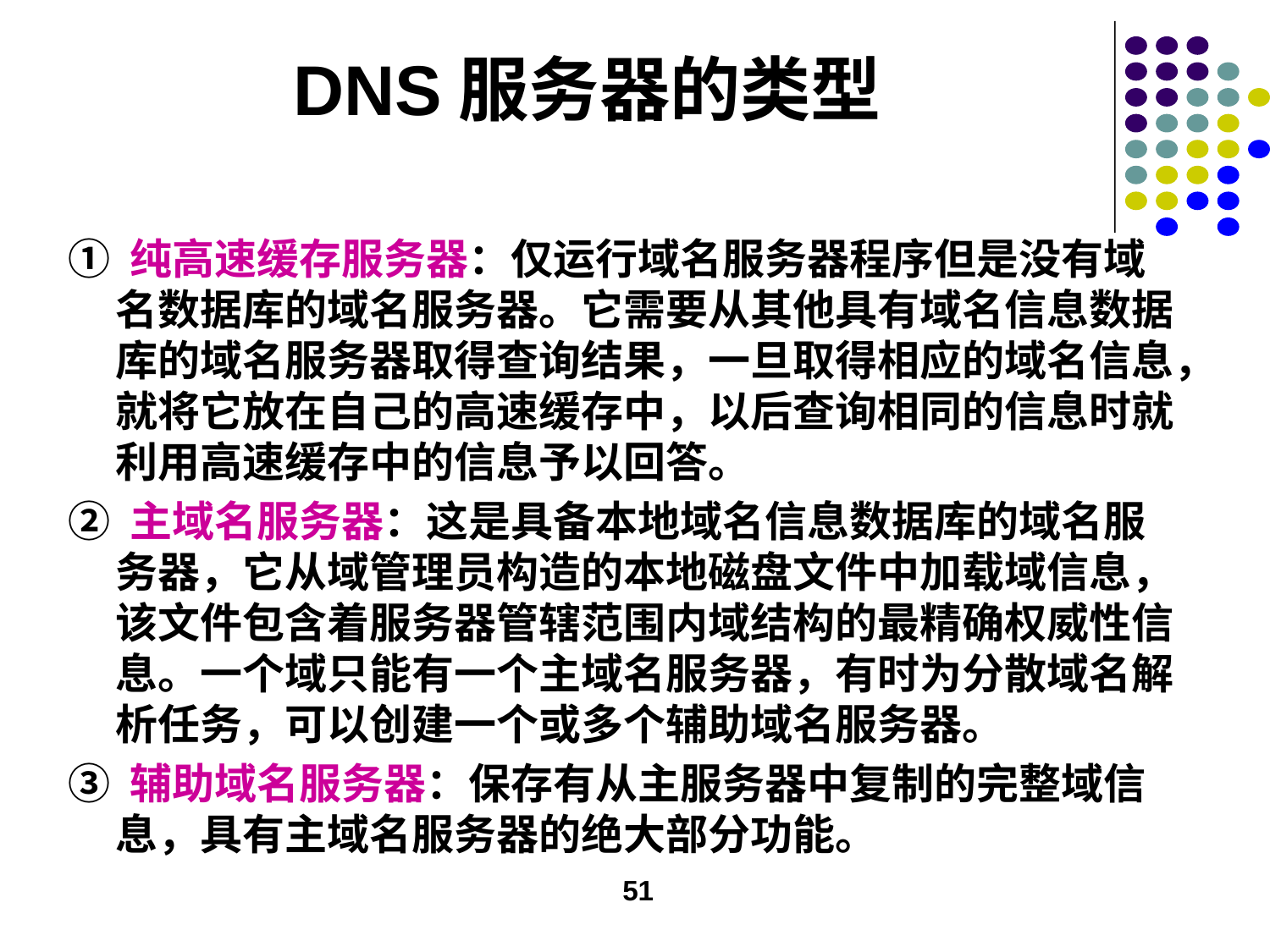

# DNS服务器的类型
① 纯高速缓存服务器：仅运行域名服务器程序但是没有域名数据库的域名服务器。它需要从其他具有域名信息数据库的域名服务器取得查询结果，一旦取得相应的域名信息，就将它放在自己的高速缓存中，以后查询相同的信息时就利用高速缓存中的信息予以回答。
② 主域名服务器：这是具备本地域名信息数据库的域名服务器，它从域管理员构造的本地磁盘文件中加载域信息，该文件包含着服务器管辖范围内域结构的最精确权威性信息。一个域只能有一个主域名服务器，有时为分散域名解析任务，可以创建一个或多个辅助域名服务器。
③ 辅助域名服务器：保存有从主服务器中复制的完整域信息，具有主域名服务器的绝大部分功能。
51